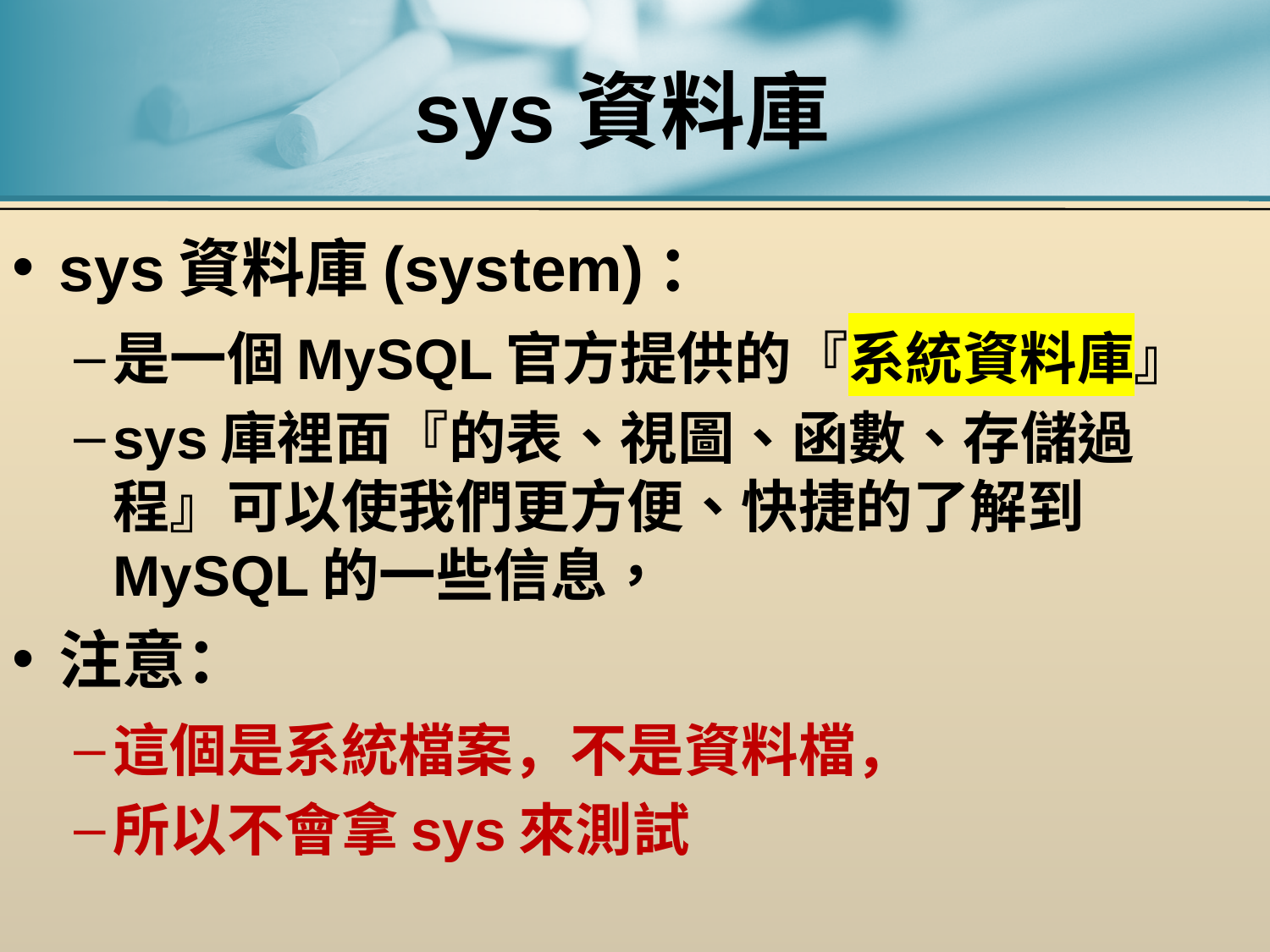

# sys資料庫
sys資料庫(system)：
是一個MySQL官方提供的『系統資料庫』
sys庫裡面『的表、視圖、函數、存儲過程』可以使我們更方便、快捷的了解到MySQL的一些信息，
注意：
這個是系統檔案，不是資料檔，
所以不會拿sys來測試